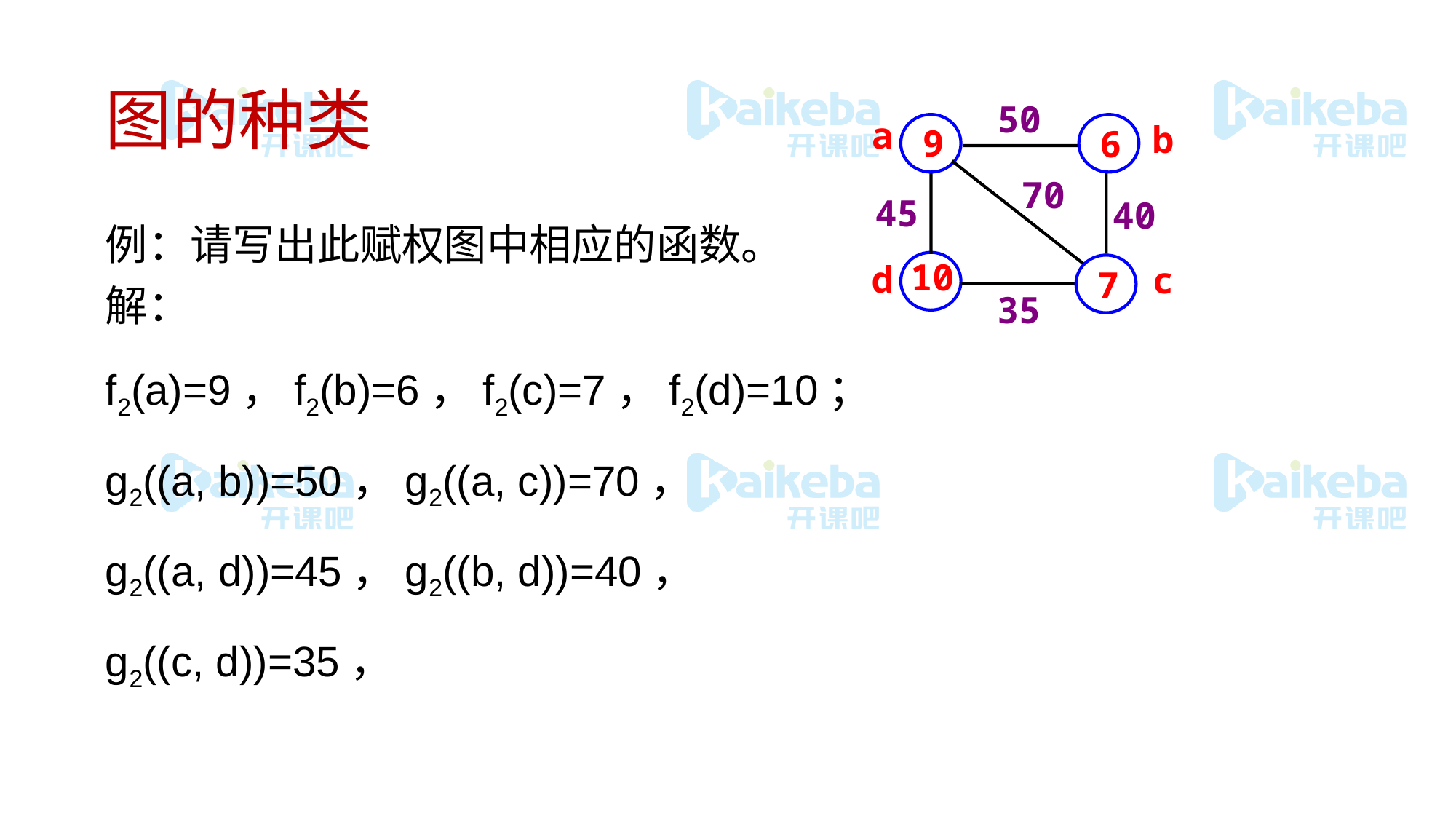

# 图的种类
50
a

b
9
6

70

45
40

10

d
c
7

35
例：请写出此赋权图中相应的函数。
解：
f2(a)=9，f2(b)=6，f2(c)=7，f2(d)=10；
g2((a, b))=50，g2((a, c))=70，
g2((a, d))=45，g2((b, d))=40，
g2((c, d))=35，